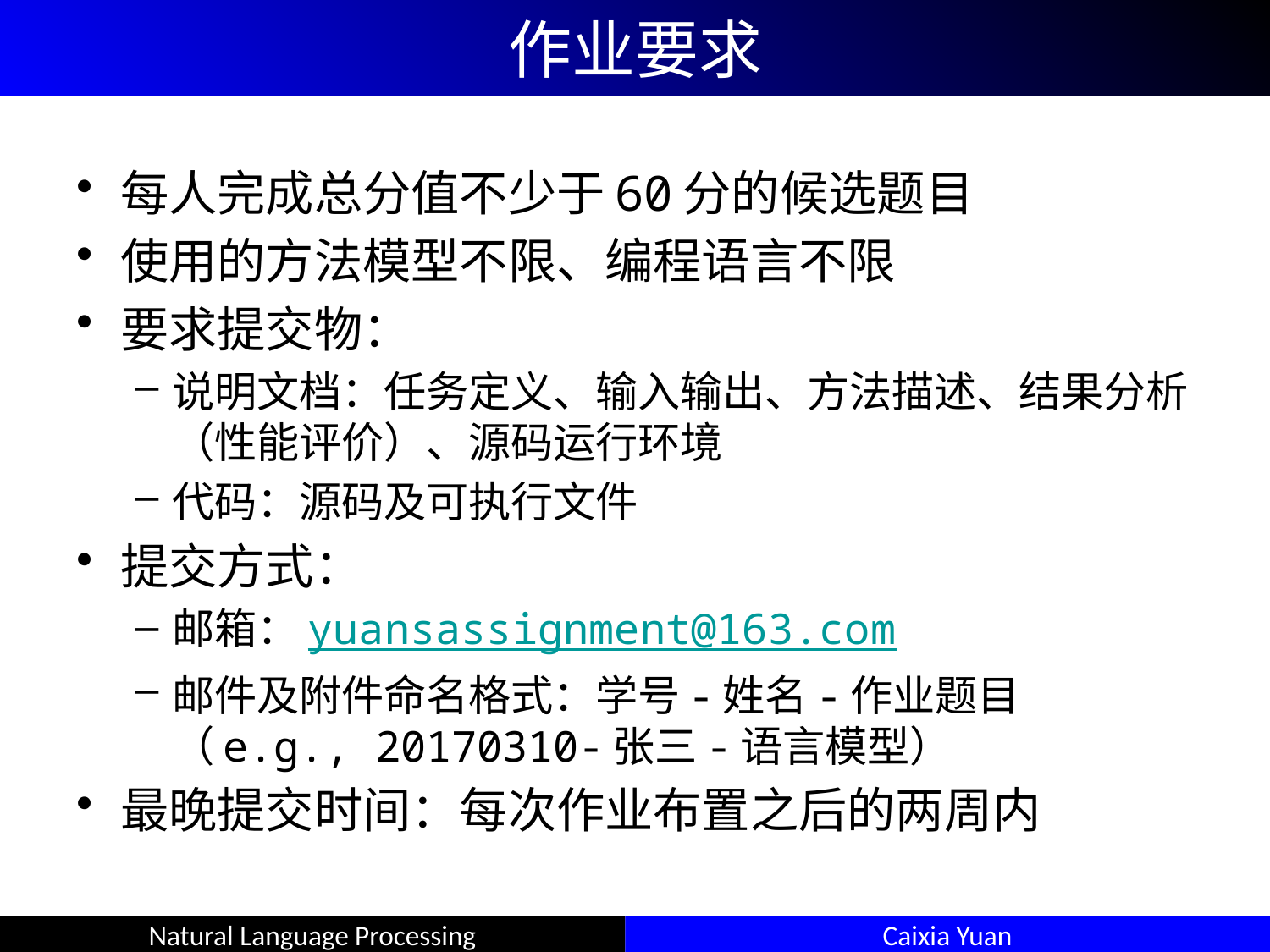

# 作业要求
每人完成总分值不少于60分的候选题目
使用的方法模型不限、编程语言不限
要求提交物：
说明文档：任务定义、输入输出、方法描述、结果分析（性能评价）、源码运行环境
代码：源码及可执行文件
提交方式：
邮箱：yuansassignment@163.com
邮件及附件命名格式：学号-姓名-作业题目 （e.g., 20170310-张三-语言模型）
最晚提交时间：每次作业布置之后的两周内